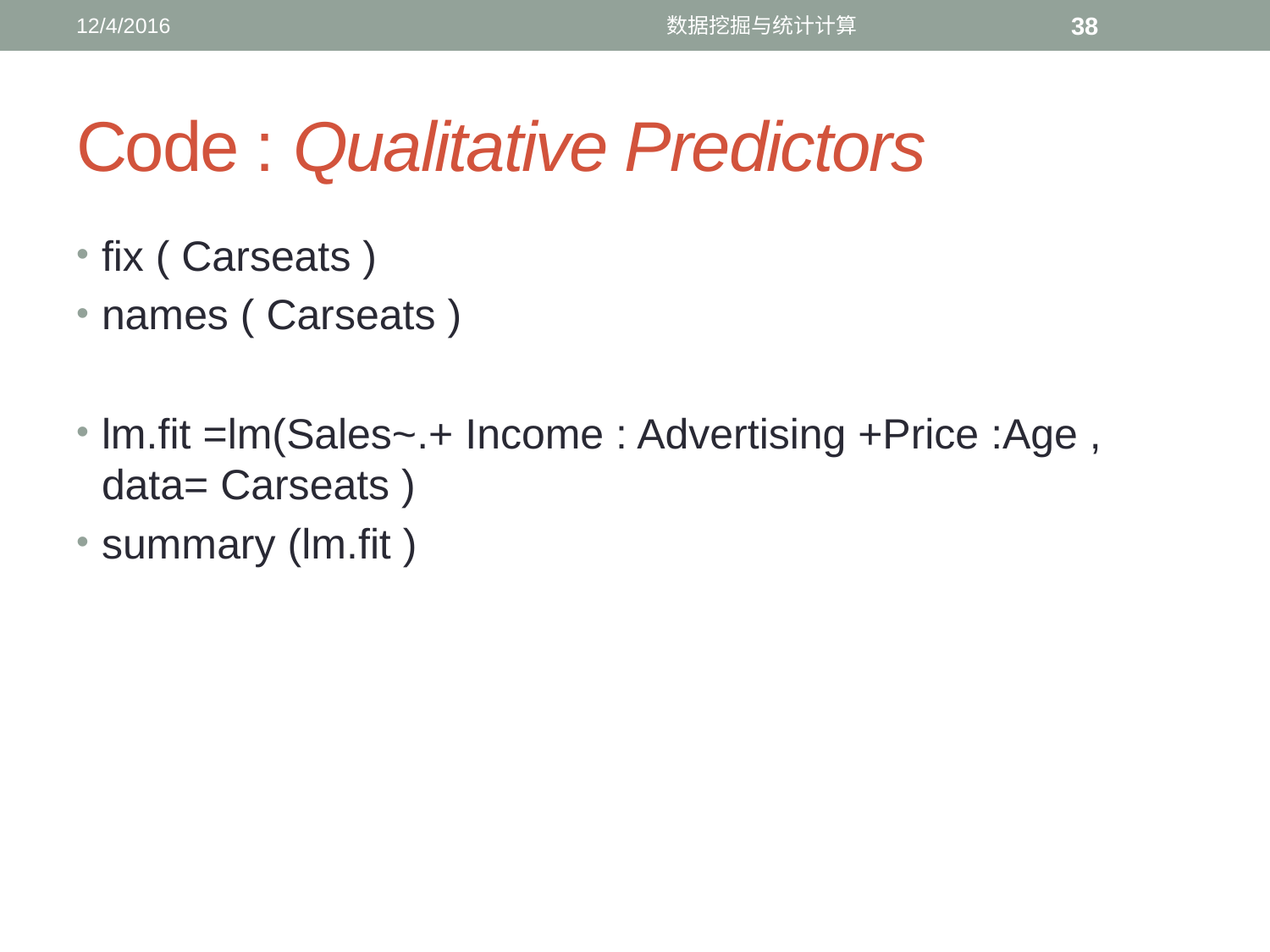

12/4/2016
数据挖掘与统计计算
38
# Code : Qualitative Predictors
fix ( Carseats )
names ( Carseats )

lm.fit =lm(Sales~.+ Income : Advertising +Price :Age , data= Carseats )
summary (lm.fit )